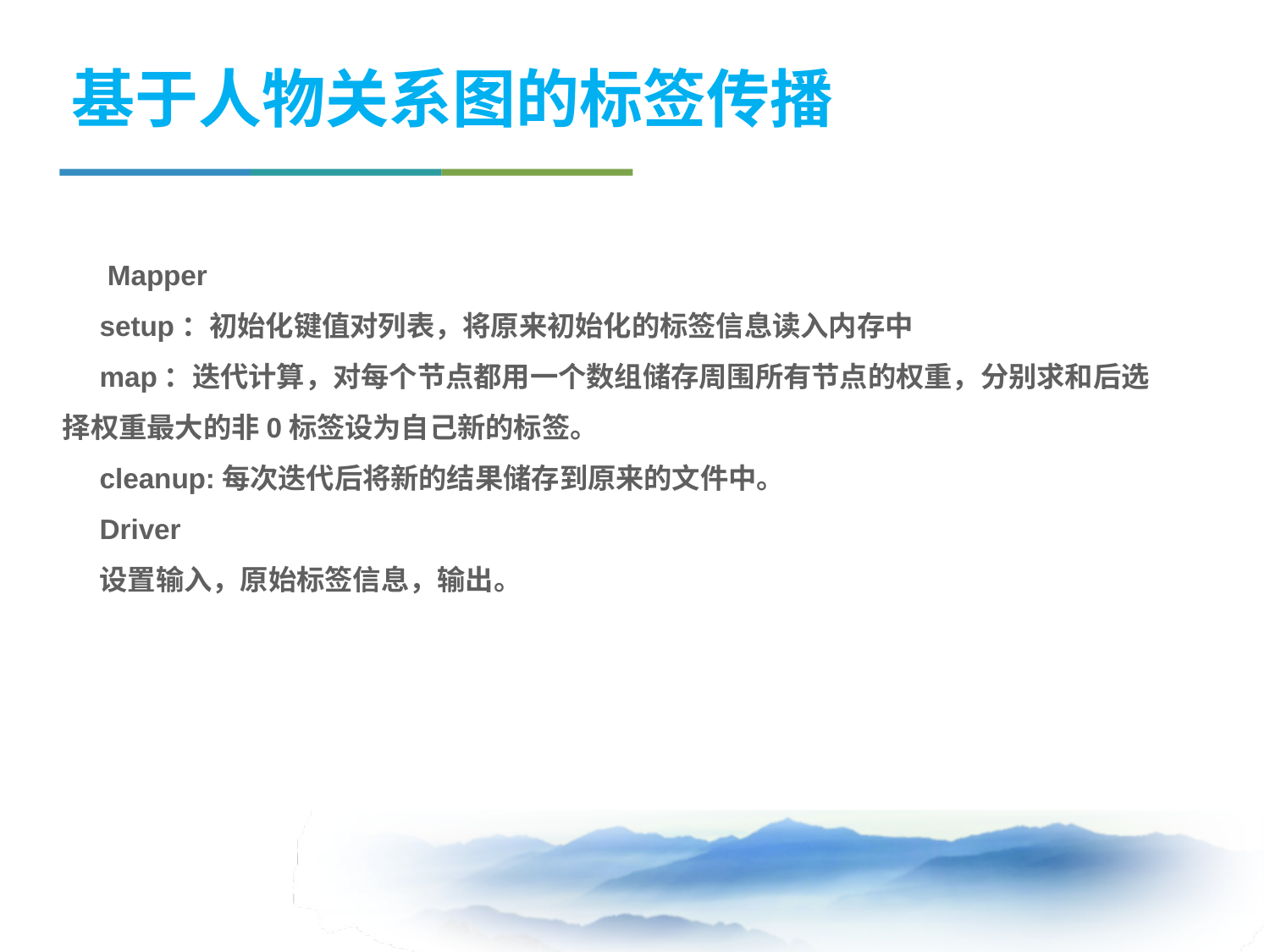

基于人物关系图的标签传播

 Mapper
setup：初始化键值对列表，将原来初始化的标签信息读入内存中
map：迭代计算，对每个节点都用一个数组储存周围所有节点的权重，分别求和后选择权重最大的非0标签设为自己新的标签。
cleanup:每次迭代后将新的结果储存到原来的文件中。
Driver
设置输入，原始标签信息，输出。